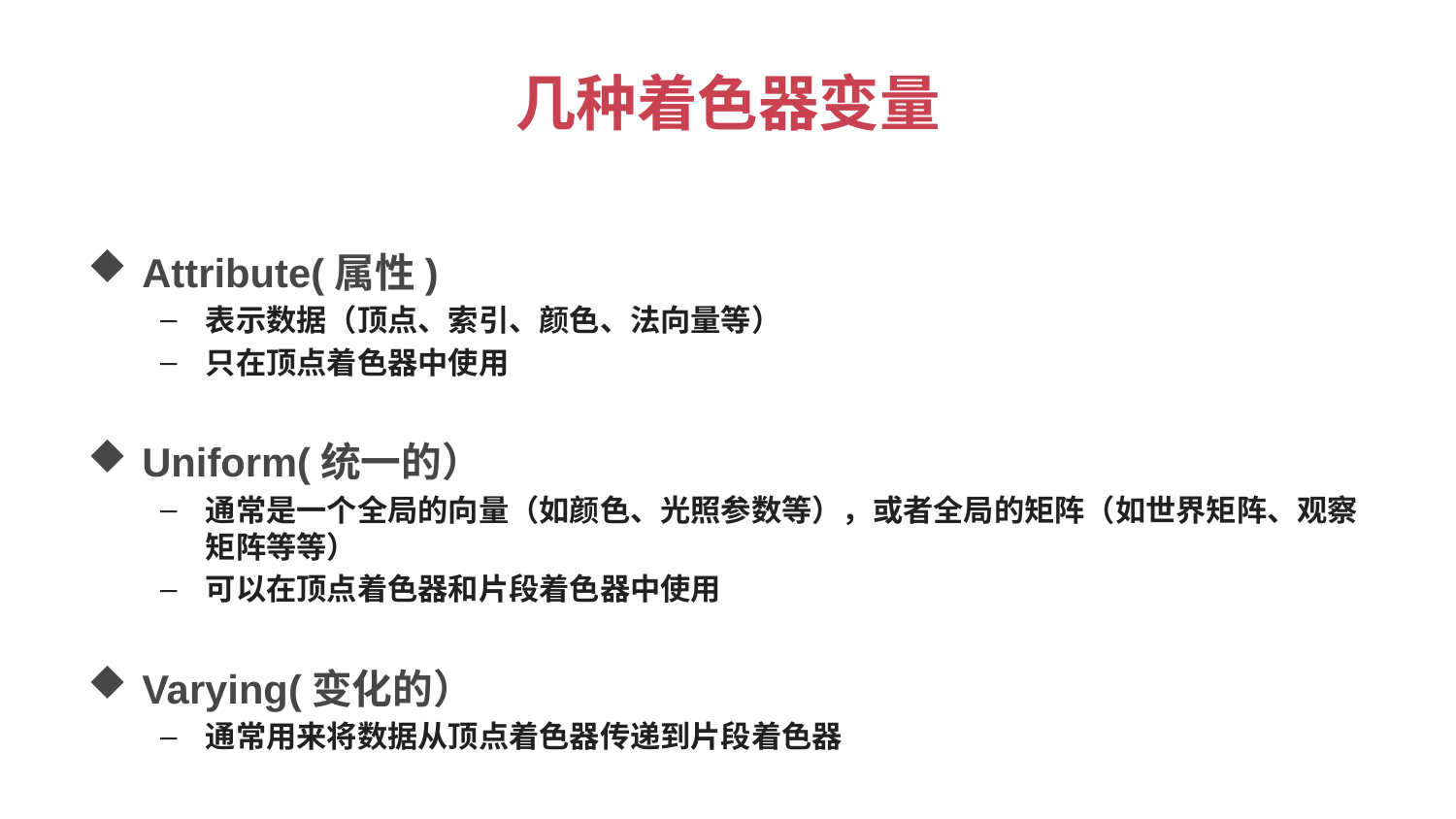

# 几种着色器变量
Attribute(属性)
表示数据（顶点、索引、颜色、法向量等）
只在顶点着色器中使用
Uniform(统一的）
通常是一个全局的向量（如颜色、光照参数等），或者全局的矩阵（如世界矩阵、观察矩阵等等）
可以在顶点着色器和片段着色器中使用
Varying(变化的）
通常用来将数据从顶点着色器传递到片段着色器